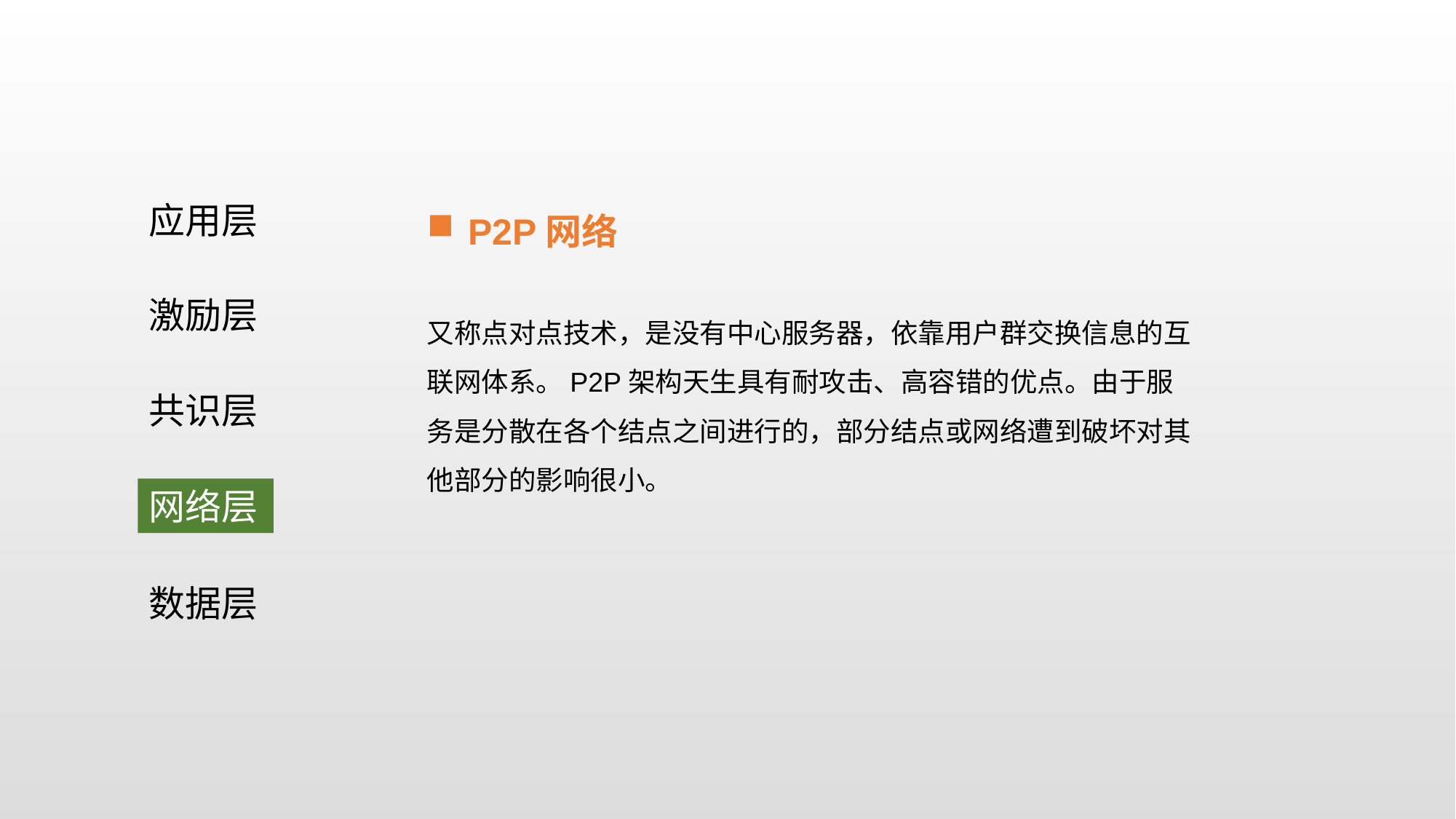

应用层
P2P网络
激励层
又称点对点技术，是没有中心服务器，依靠用户群交换信息的互联网体系。P2P架构天生具有耐攻击、高容错的优点。由于服务是分散在各个结点之间进行的，部分结点或网络遭到破坏对其他部分的影响很小。
共识层
网络层
数据层